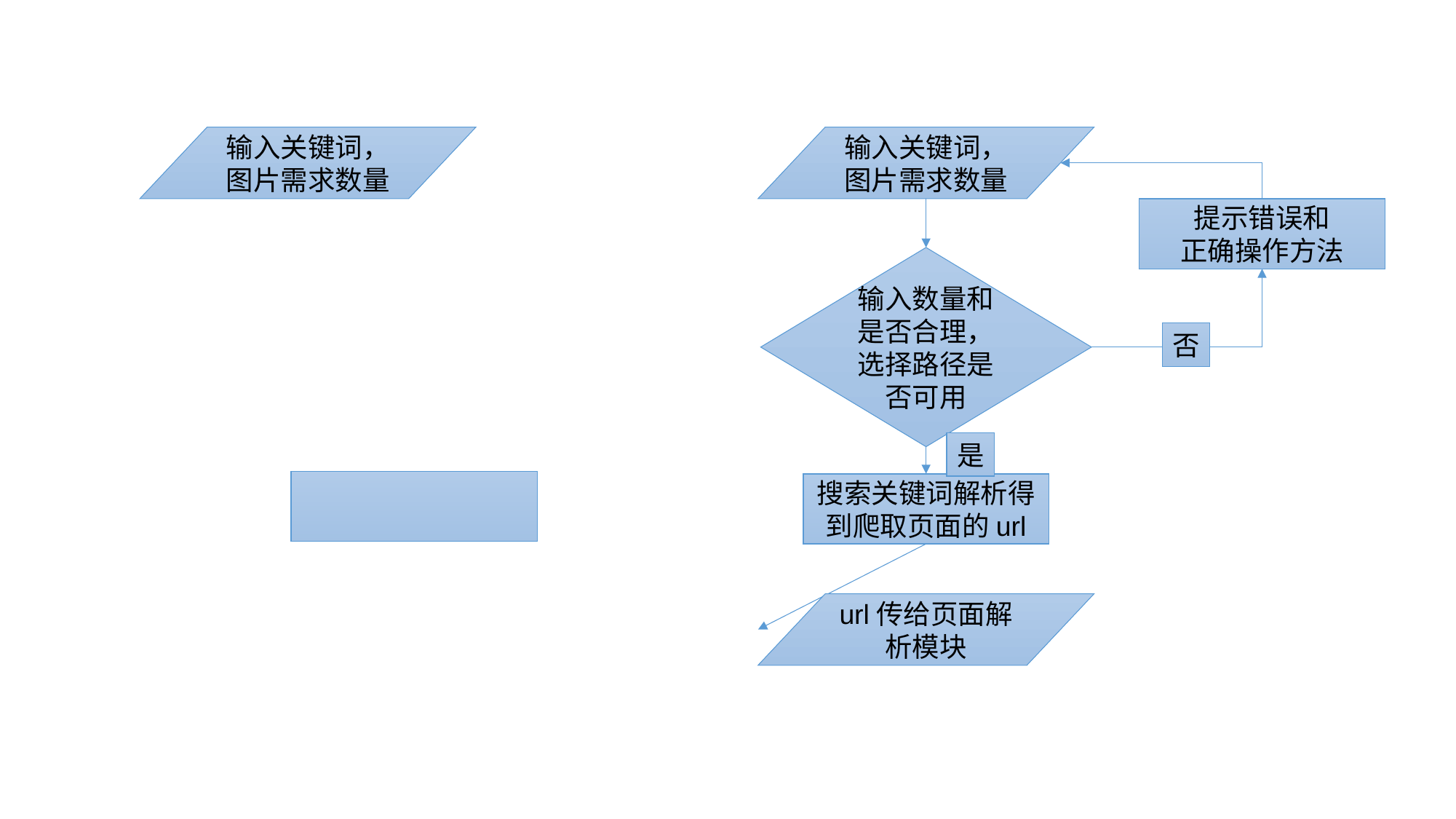

输入关键词，图片需求数量
输入关键词，图片需求数量
提示错误和
正确操作方法
输入数量和是否合理，选择路径是否可用
否
是
搜索关键词解析得到爬取页面的url
url传给页面解析模块